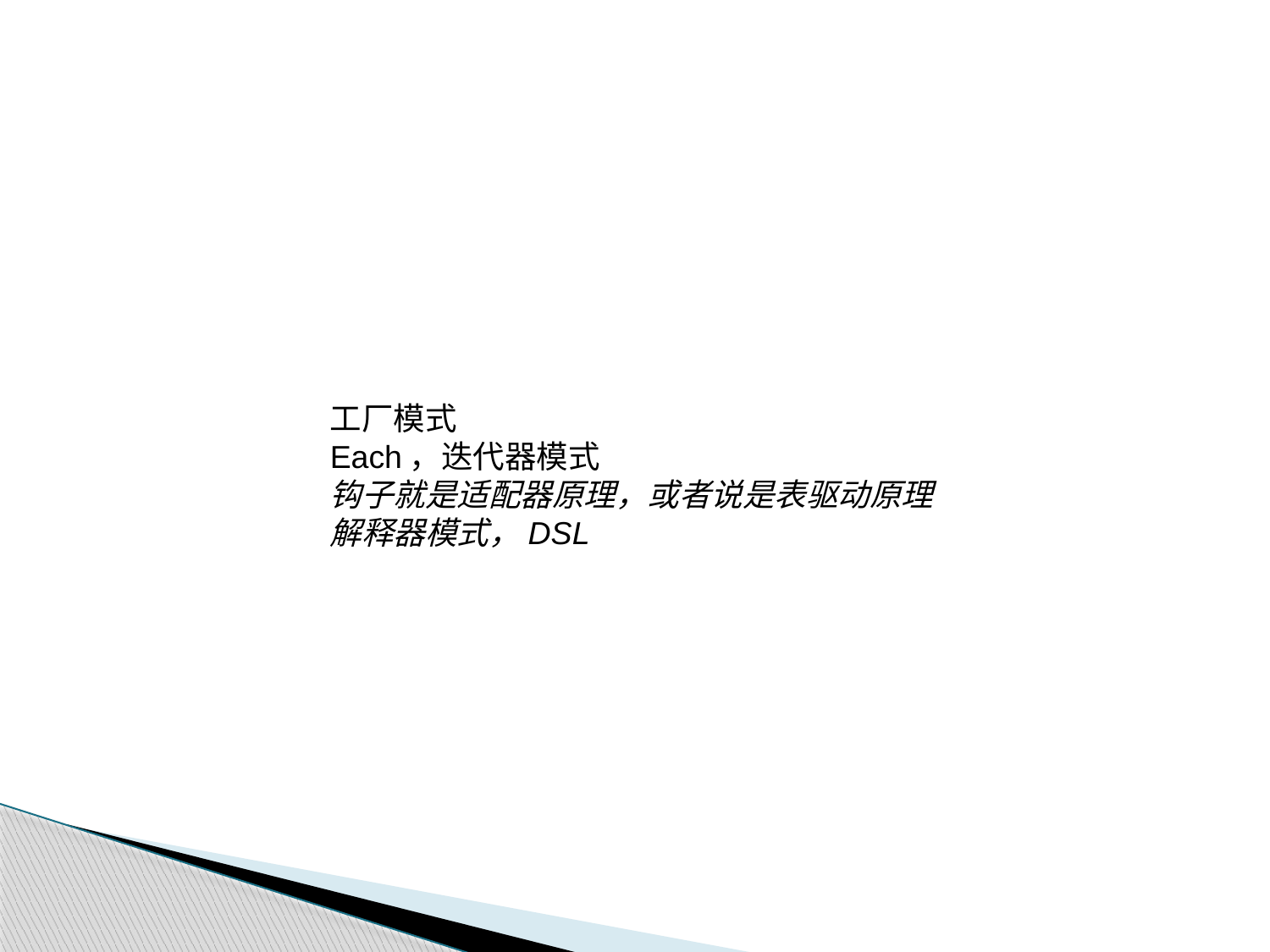

#

工厂模式
Each，迭代器模式
钩子就是适配器原理，或者说是表驱动原理
解释器模式，DSL